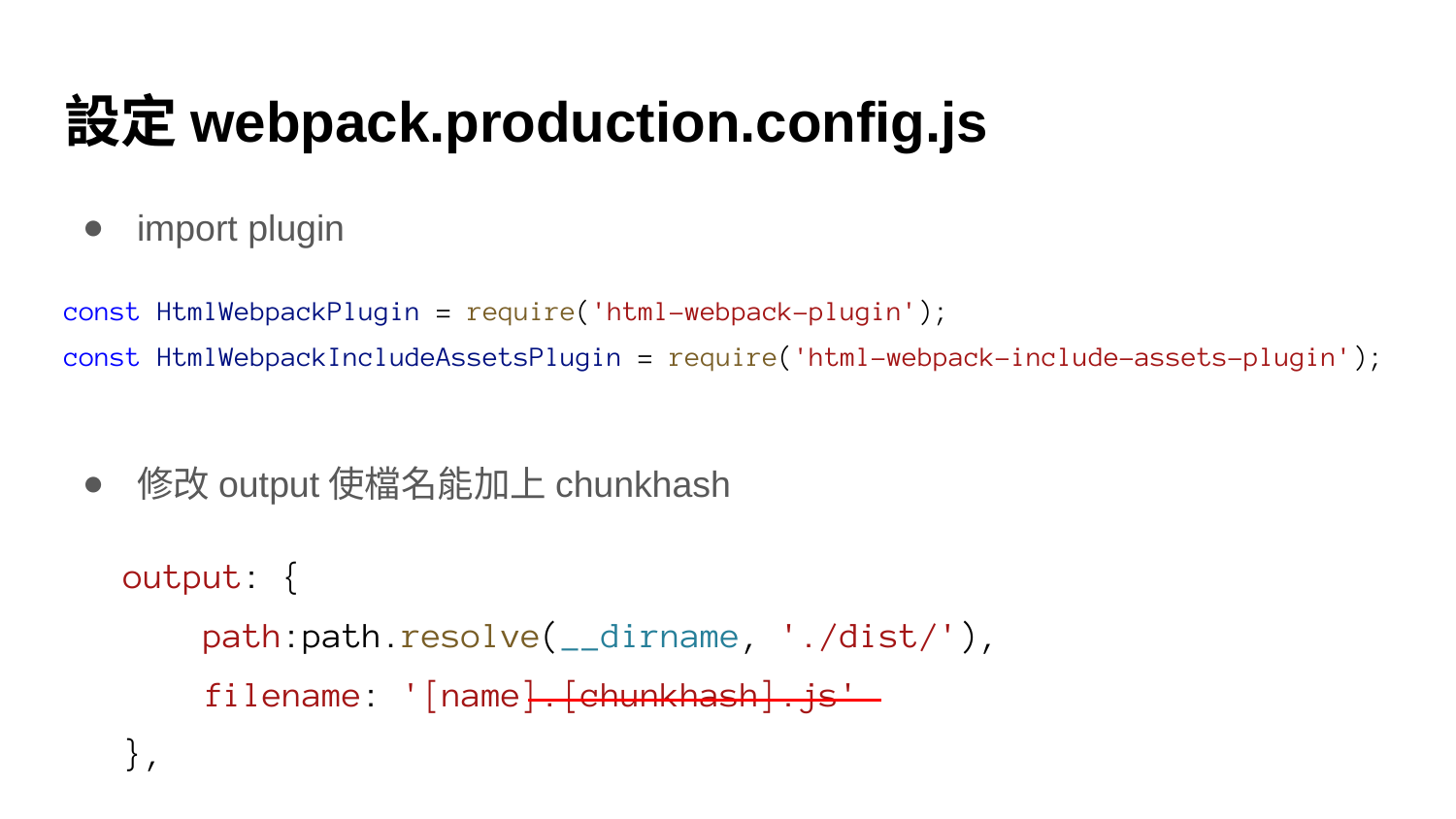

# 設定webpack.production.config.js
import plugin
const HtmlWebpackPlugin = require('html-webpack-plugin');
const HtmlWebpackIncludeAssetsPlugin = require('html-webpack-include-assets-plugin');

修改output使檔名能加上chunkhash
   output: {
       path:path.resolve(__dirname, './dist/'),
       filename: '[name].[chunkhash].js'
   },